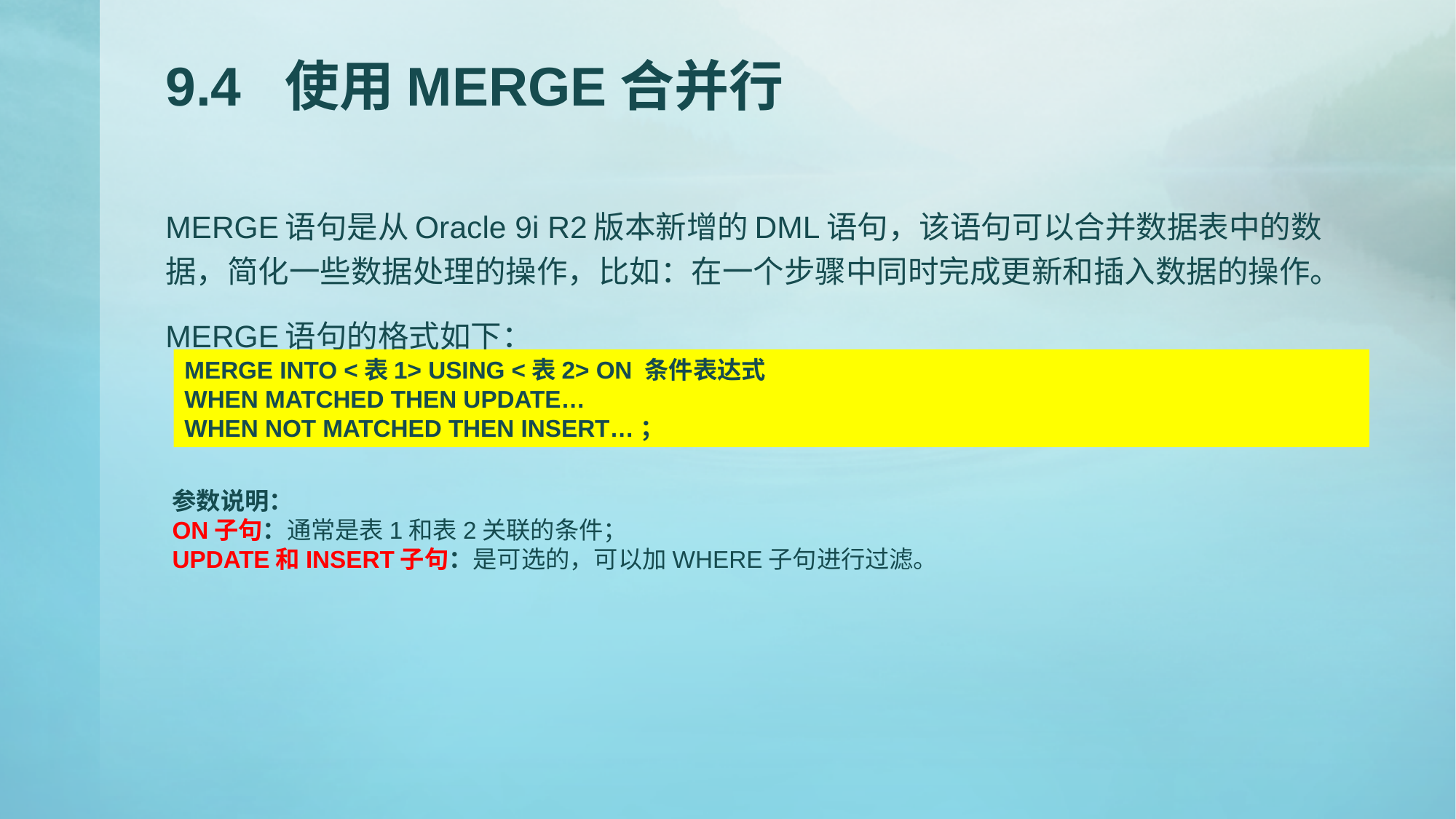

# 9.4  使用MERGE合并行
MERGE语句是从Oracle 9i R2版本新增的DML语句，该语句可以合并数据表中的数据，简化一些数据处理的操作，比如：在一个步骤中同时完成更新和插入数据的操作。
MERGE语句的格式如下：
MERGE INTO <表1> USING <表2> ON 条件表达式
WHEN MATCHED THEN UPDATE…
WHEN NOT MATCHED THEN INSERT…；
参数说明：
ON子句：通常是表1和表2关联的条件；
UPDATE和INSERT子句：是可选的，可以加WHERE子句进行过滤。